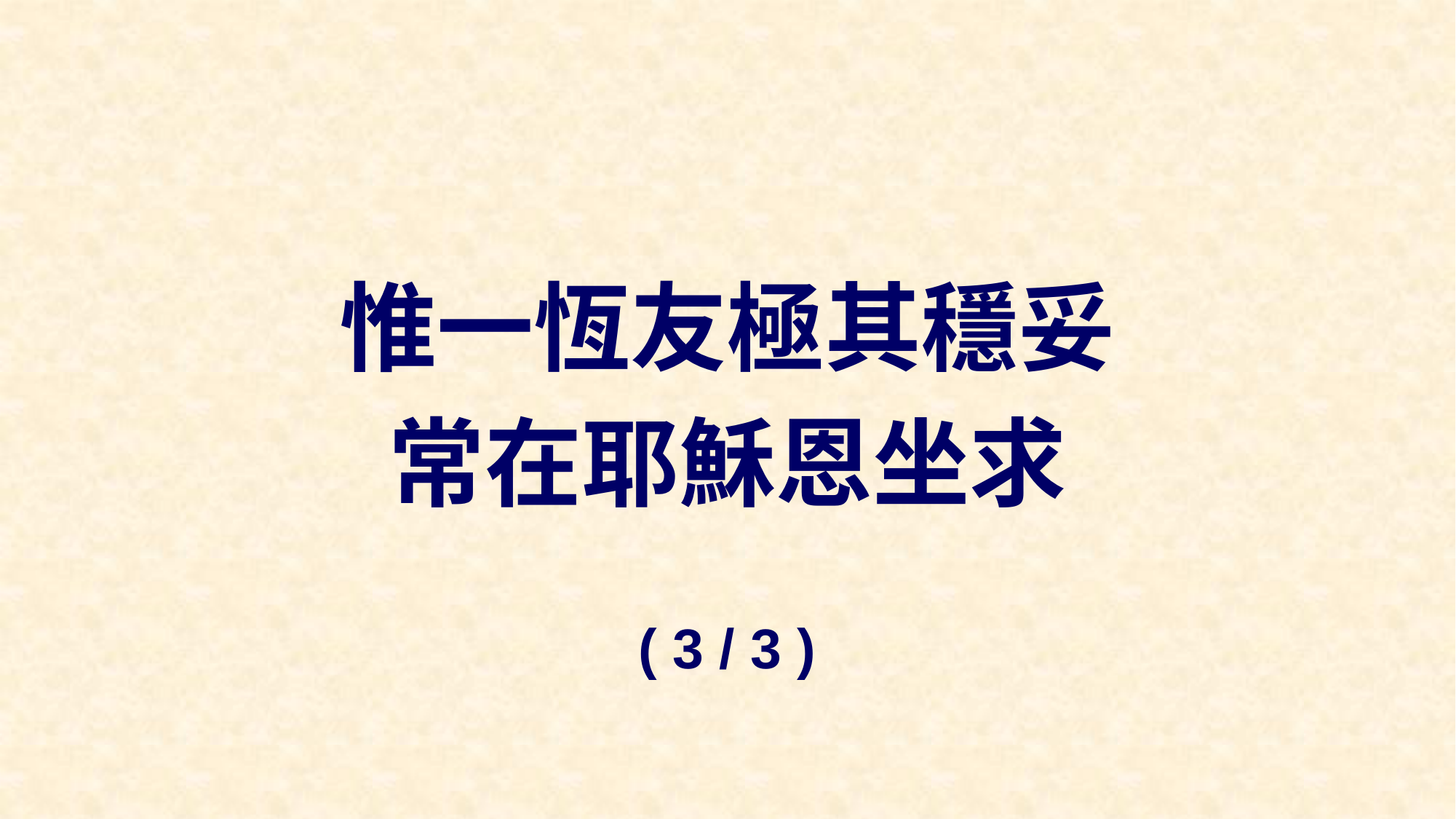

惟一恆友極其穩妥
常在耶穌恩坐求
( 3 / 3 )